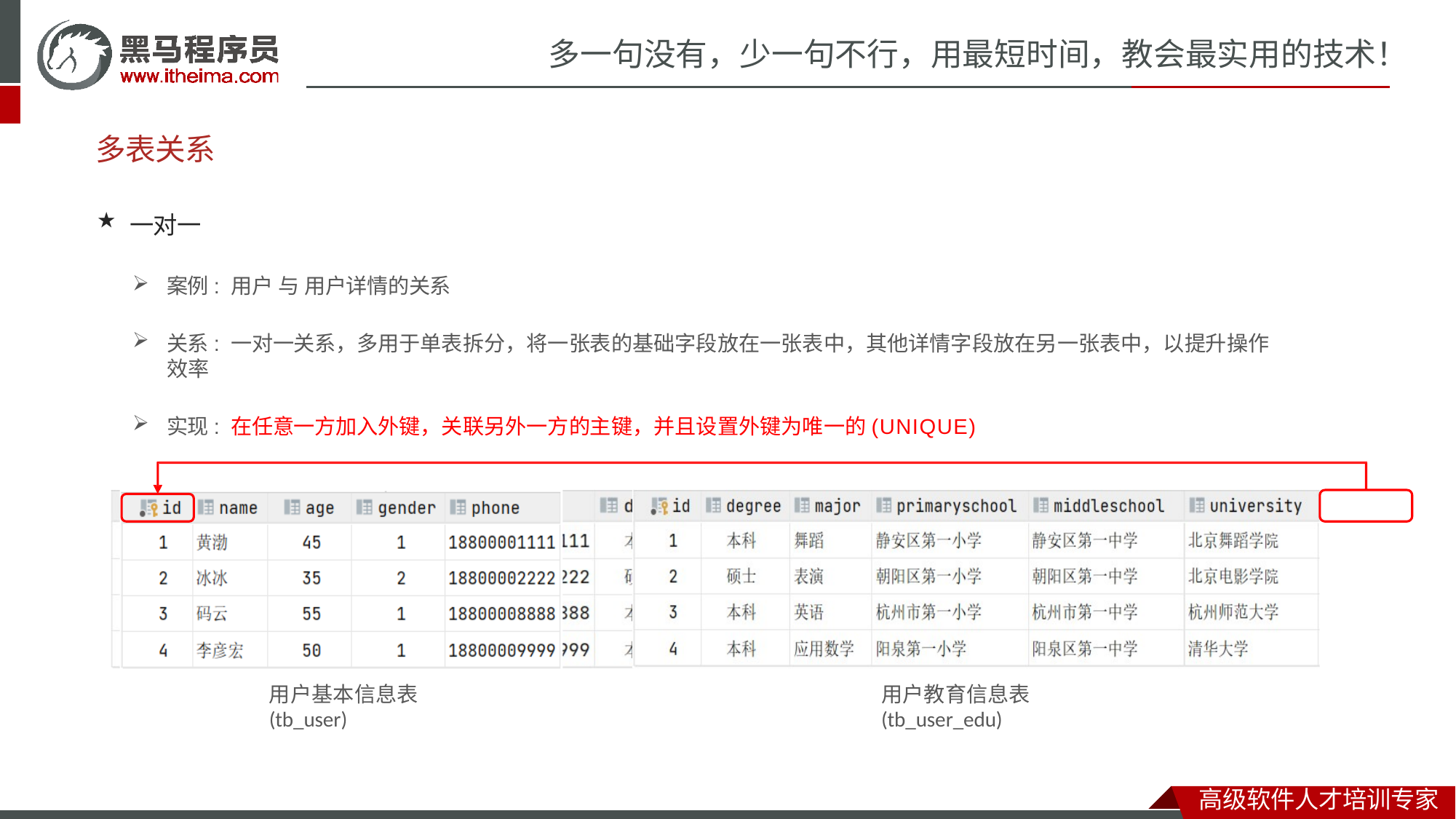

# 多一句没有，少一句不行，用最短时间，教会最实用的技术！

多表关系

一对一

案例: 用户与 用户详情的关系

关系: 一对一关系，多用于单表拆分，将一张表的基础字段放在一张表中，其他详情字段放在另一张表中，以提升操作效率

实现: 在任意一方加入外键，关联另外一方的主键，并且设置外键为唯一的(UNIQUE)

用户基本信息表(tb_user)
用户教育信息表(tb_user_edu)
高级软件人才培训专家